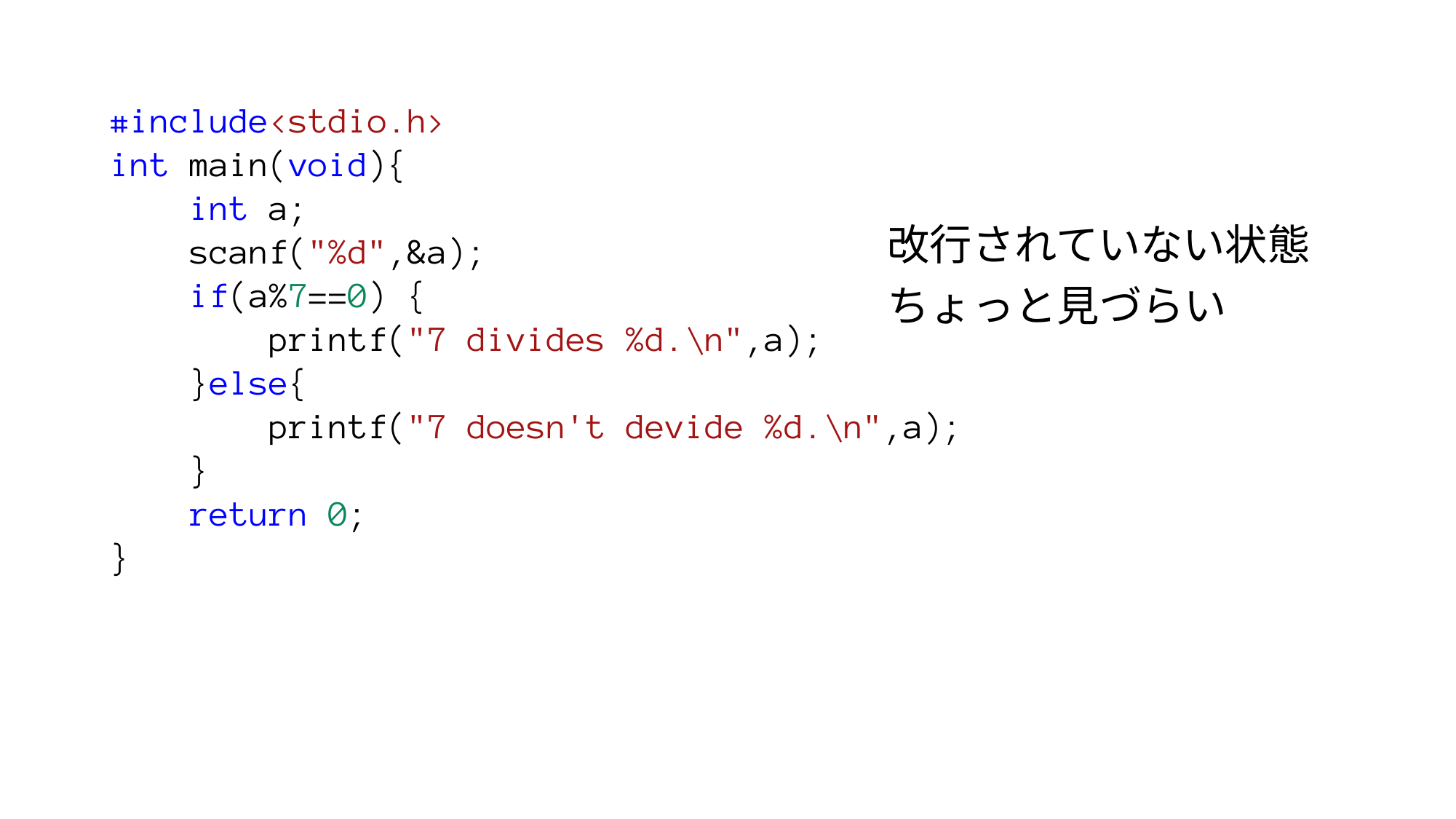

#include<stdio.h>
int main(void){
    int a;
    scanf("%d",&a);
    if(a%7==0) {
        printf("7 divides %d.\n",a);
    }else{
        printf("7 doesn't devide %d.\n",a);
    }
    return 0;
}
改行されていない状態
ちょっと見づらい